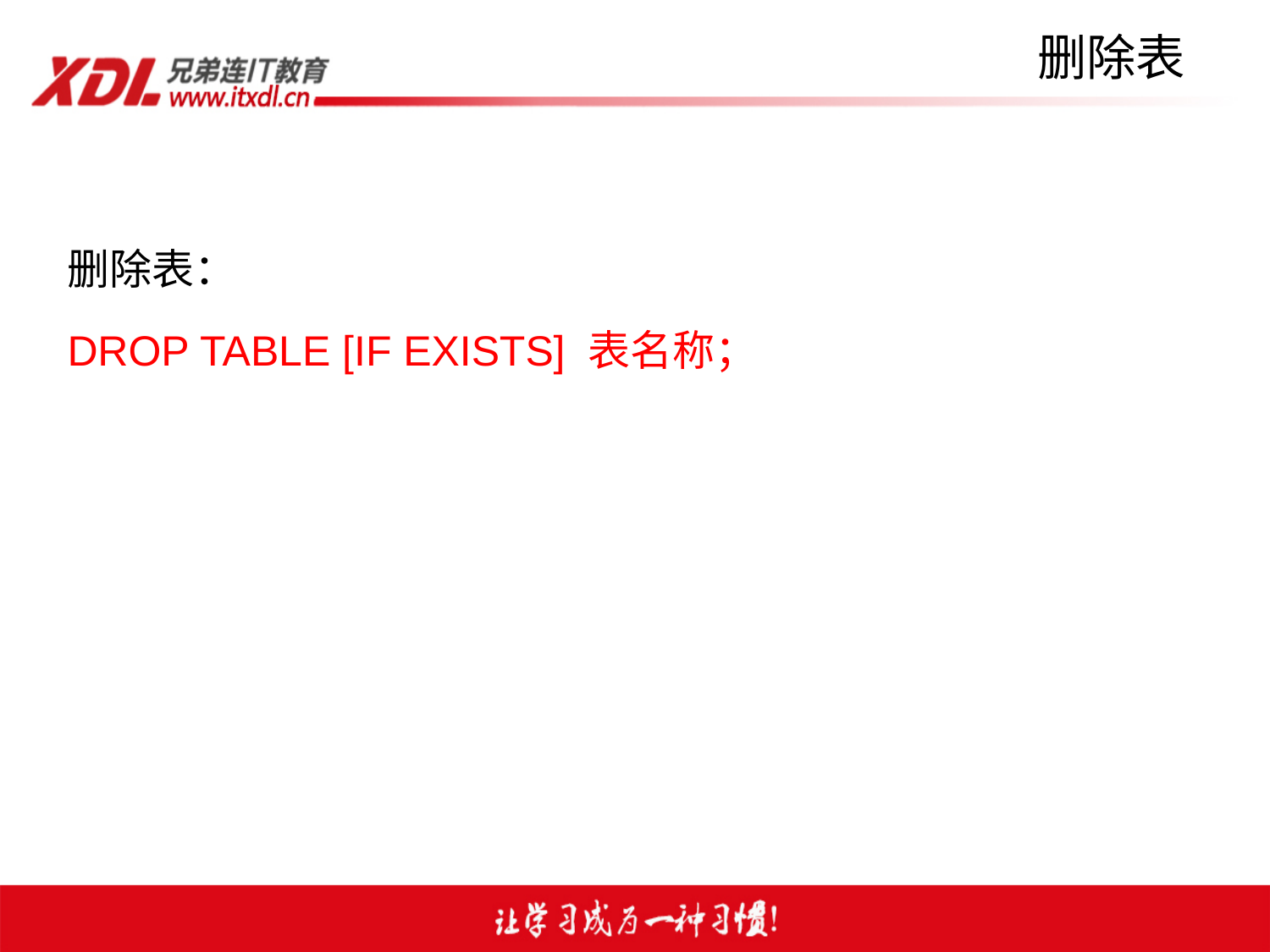

# 删除表
删除表：
DROP TABLE [IF EXISTS] 表名称；